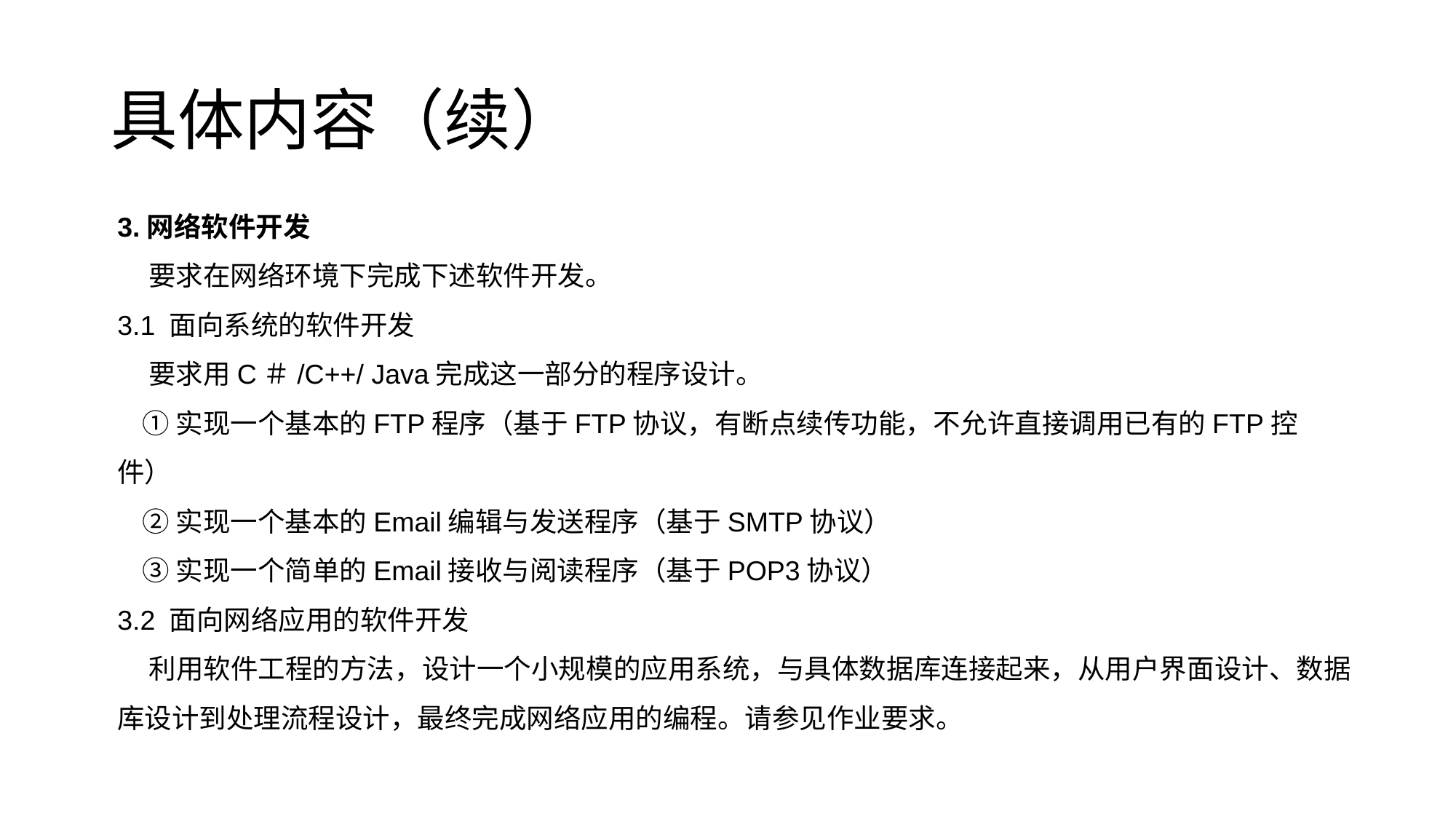

# 具体内容（续）
3.网络软件开发
    要求在网络环境下完成下述软件开发。
3.1 面向系统的软件开发
    要求用C＃/C++/ Java完成这一部分的程序设计。
    ①实现一个基本的FTP程序（基于FTP协议，有断点续传功能，不允许直接调用已有的FTP控件）
    ②实现一个基本的Email编辑与发送程序（基于SMTP协议）
    ③实现一个简单的Email接收与阅读程序（基于POP3协议）
3.2 面向网络应用的软件开发
    利用软件工程的方法，设计一个小规模的应用系统，与具体数据库连接起来，从用户界面设计、数据库设计到处理流程设计，最终完成网络应用的编程。请参见作业要求。